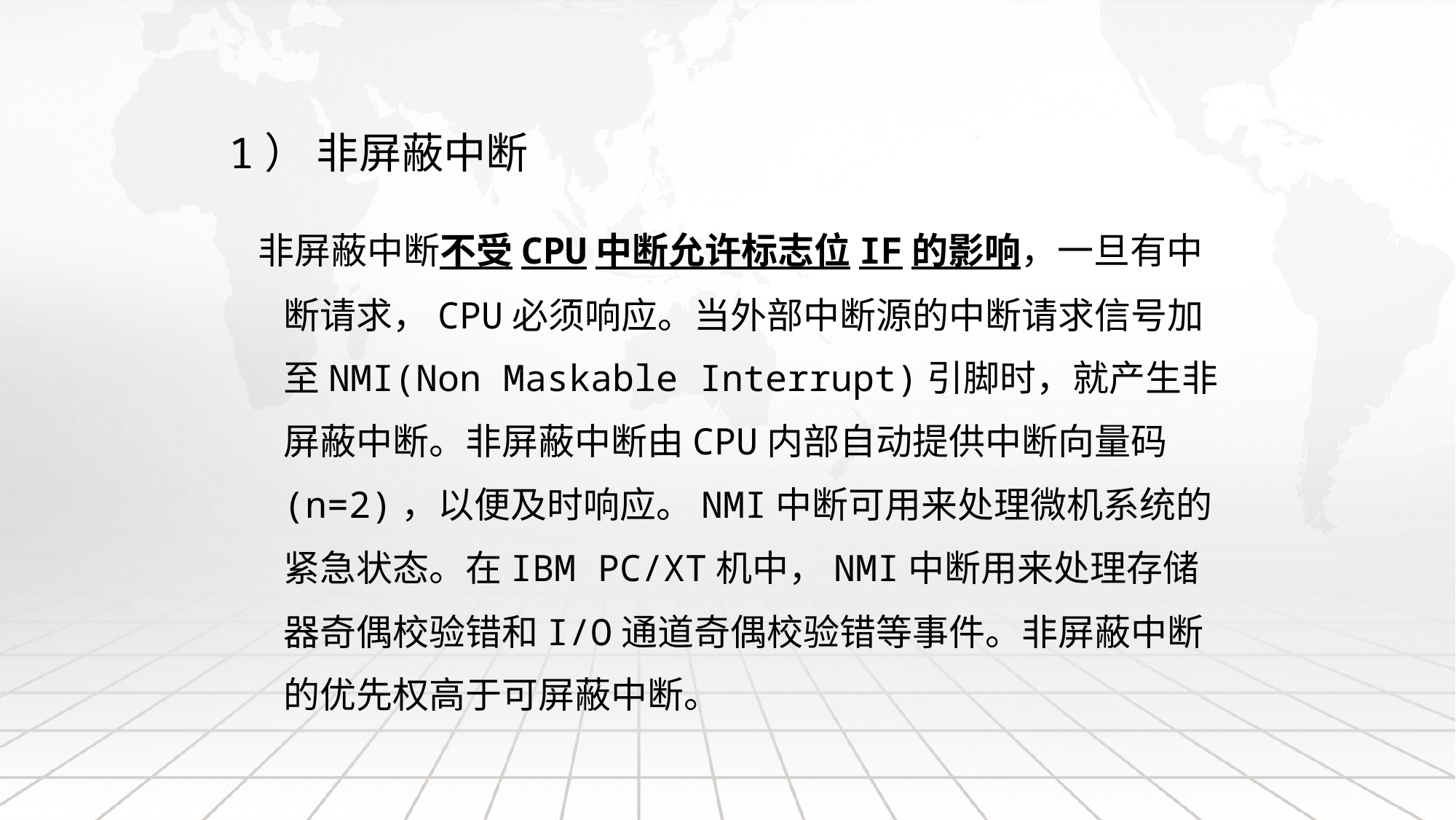

1） 非屏蔽中断
  非屏蔽中断不受CPU中断允许标志位IF的影响，一旦有中断请求，CPU必须响应。当外部中断源的中断请求信号加至NMI(Non Maskable Interrupt)引脚时，就产生非屏蔽中断。非屏蔽中断由CPU内部自动提供中断向量码(n=2)，以便及时响应。NMI中断可用来处理微机系统的紧急状态。在IBM PC/XT机中，NMI中断用来处理存储器奇偶校验错和I/O通道奇偶校验错等事件。非屏蔽中断的优先权高于可屏蔽中断。